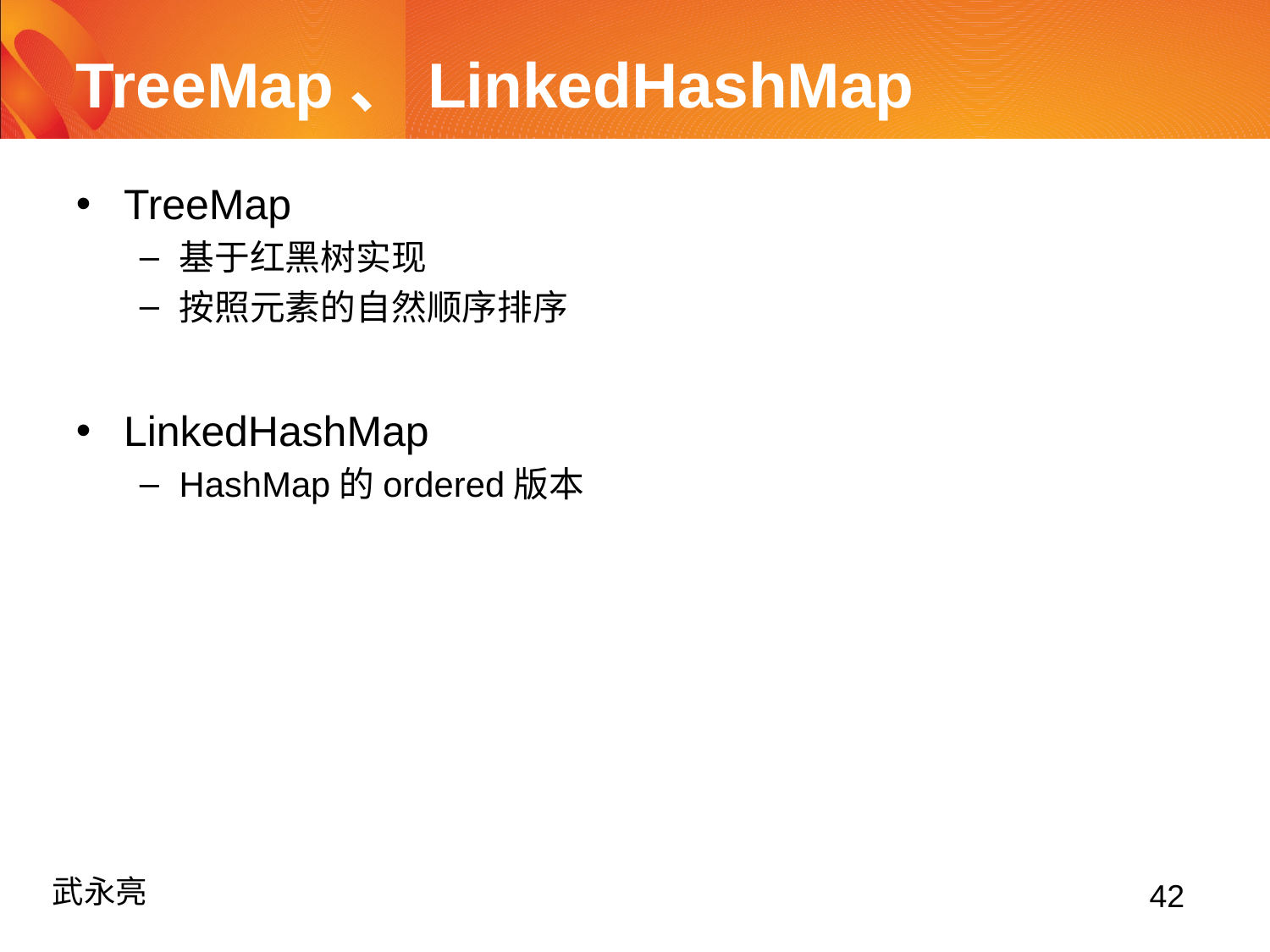

# TreeMap、LinkedHashMap
TreeMap
基于红黑树实现
按照元素的自然顺序排序

LinkedHashMap
HashMap的ordered版本